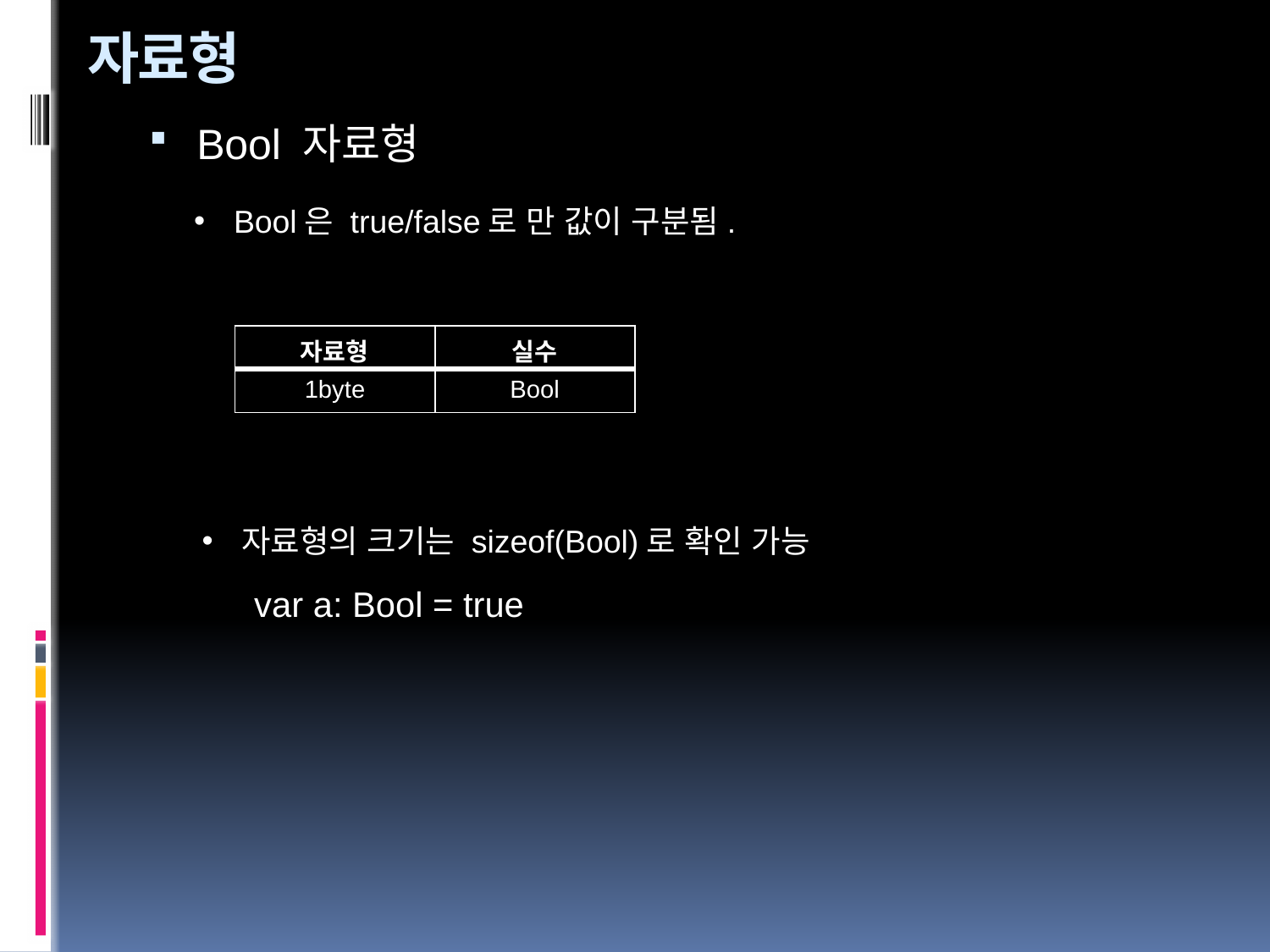

# 자료형
Bool 자료형
Bool은 true/false로 만 값이 구분됨.
| 자료형 | 실수 |
| --- | --- |
| 1byte | Bool |
자료형의 크기는 sizeof(Bool)로 확인 가능
var a: Bool = true